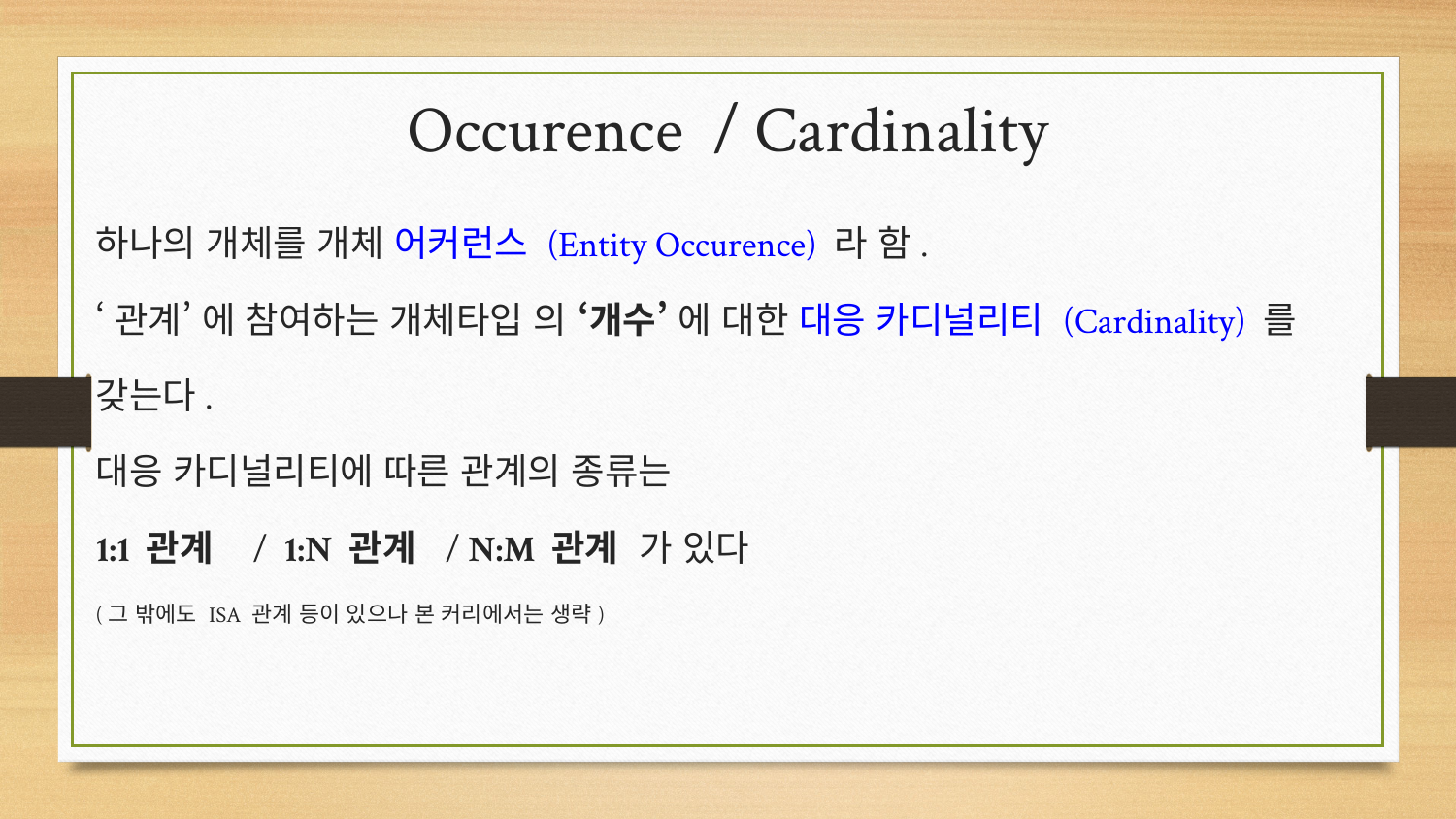

# Occurence  / Cardinality
하나의 개체를 개체 어커런스 (Entity Occurence) 라 함.
‘관계’ 에 참여하는 개체타입 의 ‘개수’ 에 대한 대응 카디널리티 (Cardinality) 를
갖는다.
대응 카디널리티에 따른 관계의 종류는
1:1 관계   /  1:N 관계  / N:M 관계  가 있다
(그 밖에도 ISA 관계 등이 있으나 본 커리에서는 생략)